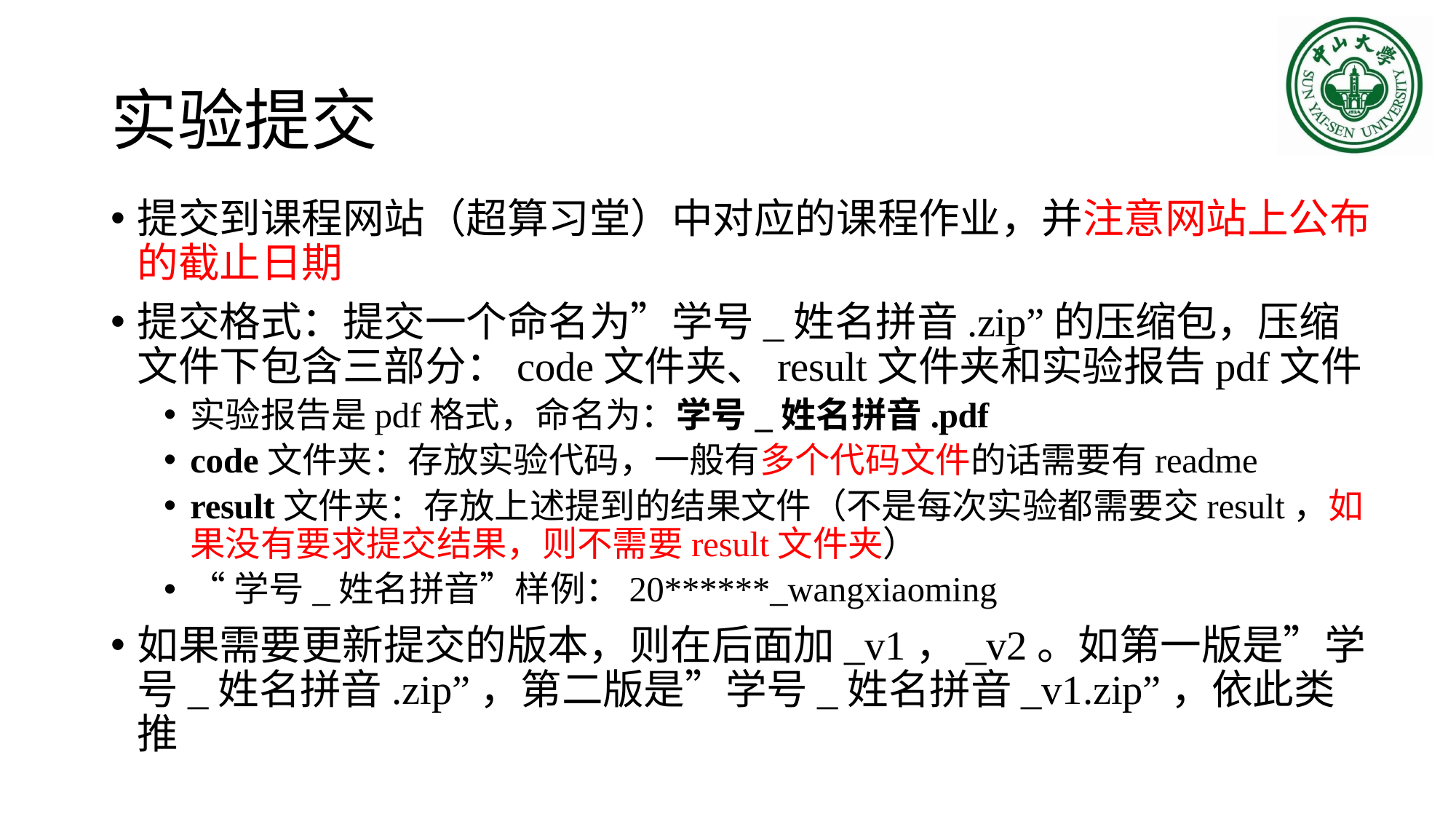

# 实验提交
提交到课程网站（超算习堂）中对应的课程作业，并注意网站上公布的截止日期
提交格式：提交一个命名为”学号_姓名拼音.zip”的压缩包，压缩文件下包含三部分：code文件夹、result文件夹和实验报告pdf文件
实验报告是pdf格式，命名为：学号_姓名拼音.pdf
code文件夹：存放实验代码，一般有多个代码文件的话需要有readme
result文件夹：存放上述提到的结果文件（不是每次实验都需要交result，如果没有要求提交结果，则不需要result文件夹）
“学号_姓名拼音”样例：20******_wangxiaoming
如果需要更新提交的版本，则在后面加_v1，_v2。如第一版是”学号_姓名拼音.zip”，第二版是”学号_姓名拼音_v1.zip”，依此类推